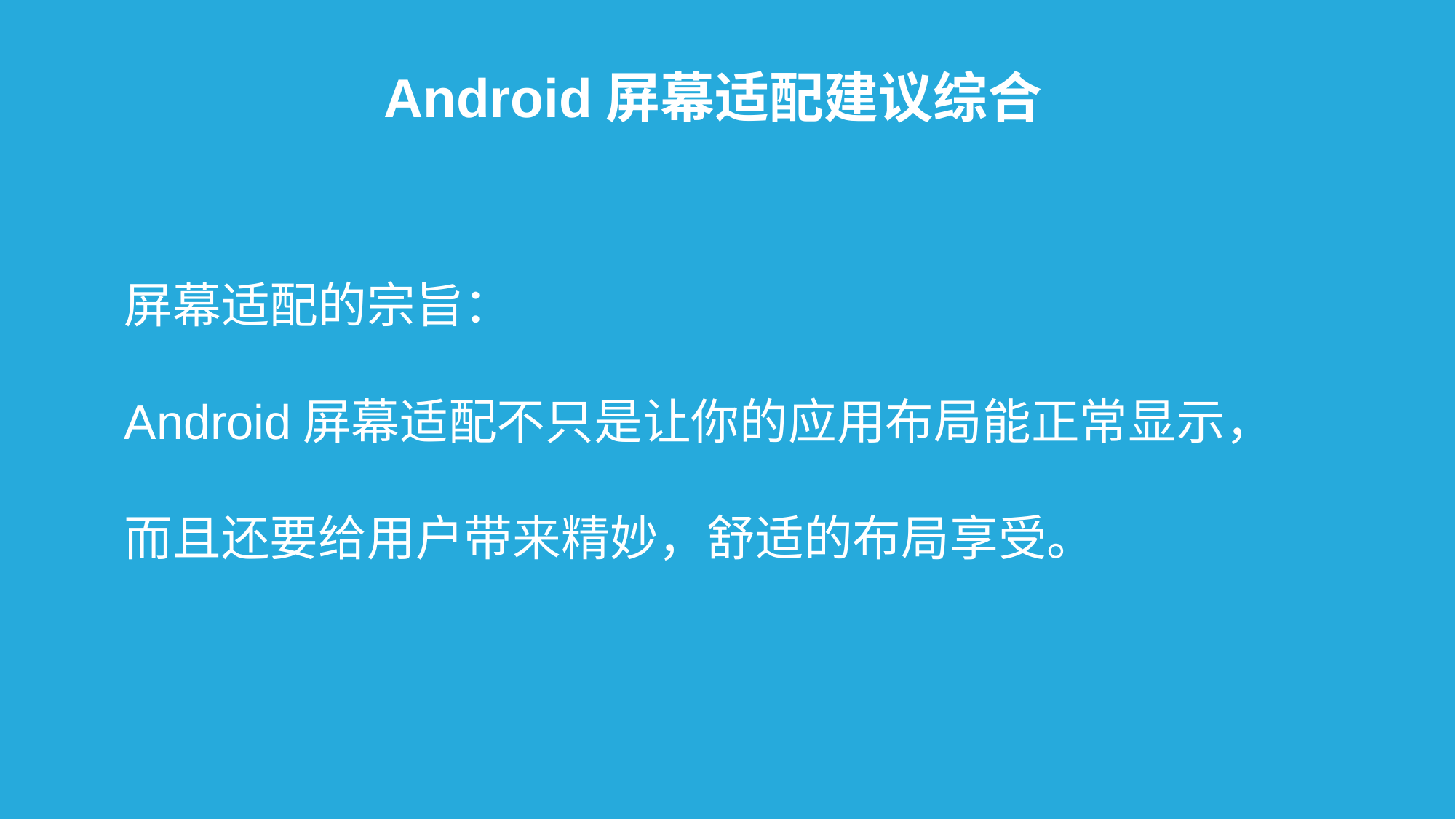

Android屏幕适配建议综合

屏幕适配的宗旨：

Android屏幕适配不只是让你的应用布局能正常显示，

而且还要给用户带来精妙，舒适的布局享受。